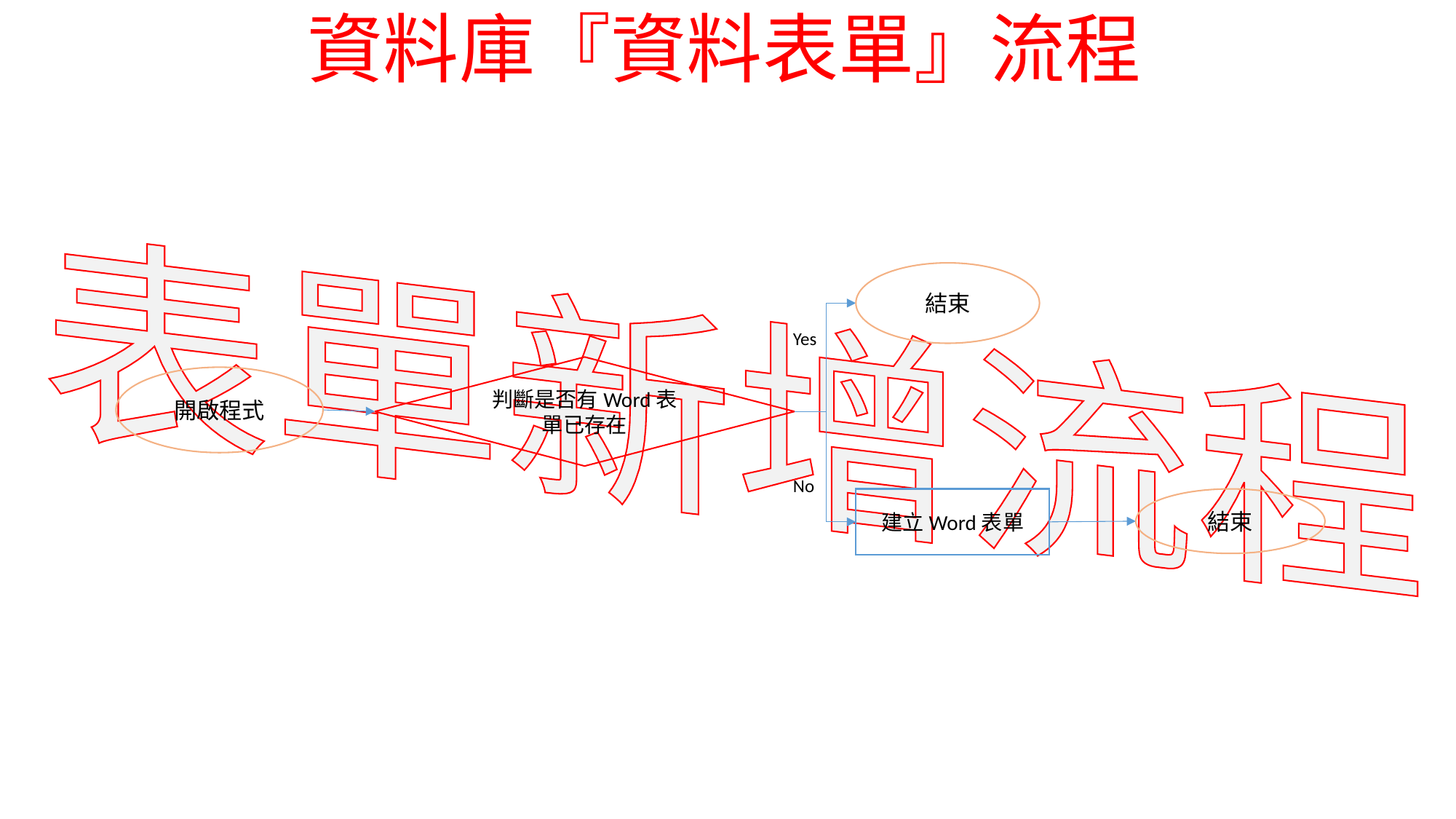

資料庫『資料表單』流程
表單新增流程
結束
Yes
判斷是否有Word表單已存在
開啟程式
No
建立Word表單
結束